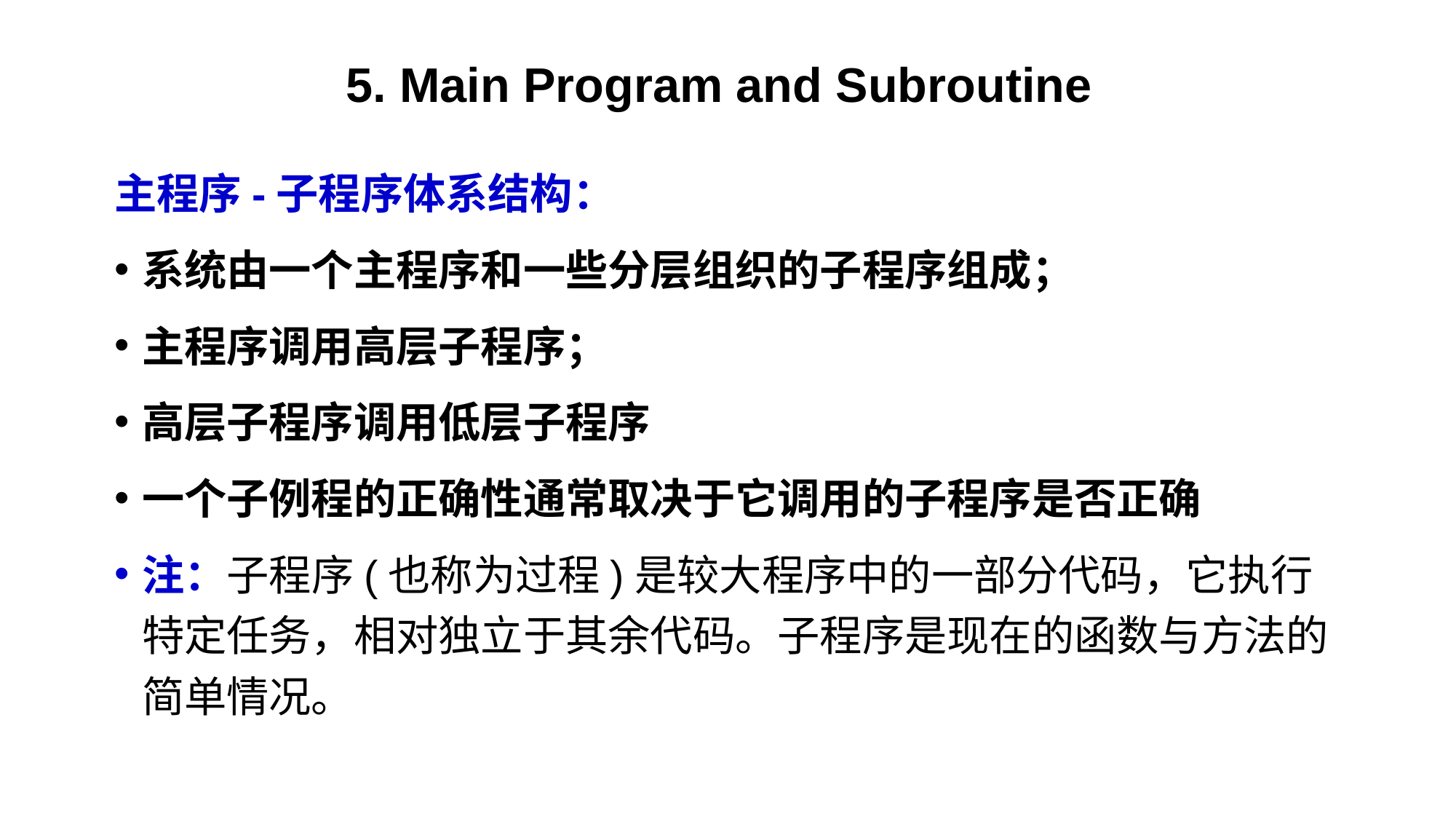

5. Main Program and Subroutine
主程序-子程序体系结构：
系统由一个主程序和一些分层组织的子程序组成；
主程序调用高层子程序；
高层子程序调用低层子程序
一个子例程的正确性通常取决于它调用的子程序是否正确
注：子程序(也称为过程)是较大程序中的一部分代码，它执行特定任务，相对独立于其余代码。子程序是现在的函数与方法的简单情况。